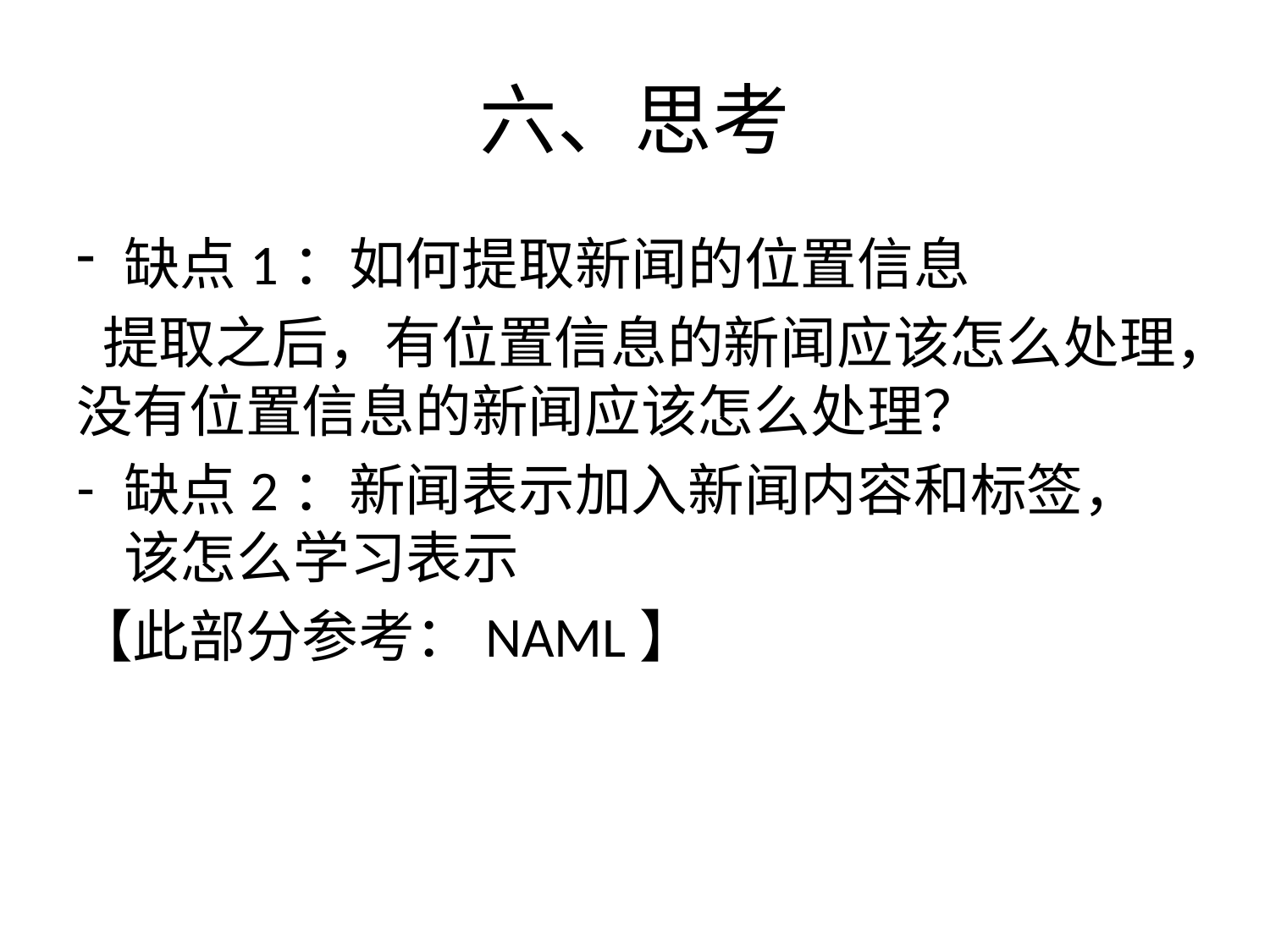

# 六、思考
缺点1：如何提取新闻的位置信息
 提取之后，有位置信息的新闻应该怎么处理，没有位置信息的新闻应该怎么处理？
缺点2：新闻表示加入新闻内容和标签，该怎么学习表示
【此部分参考：NAML】